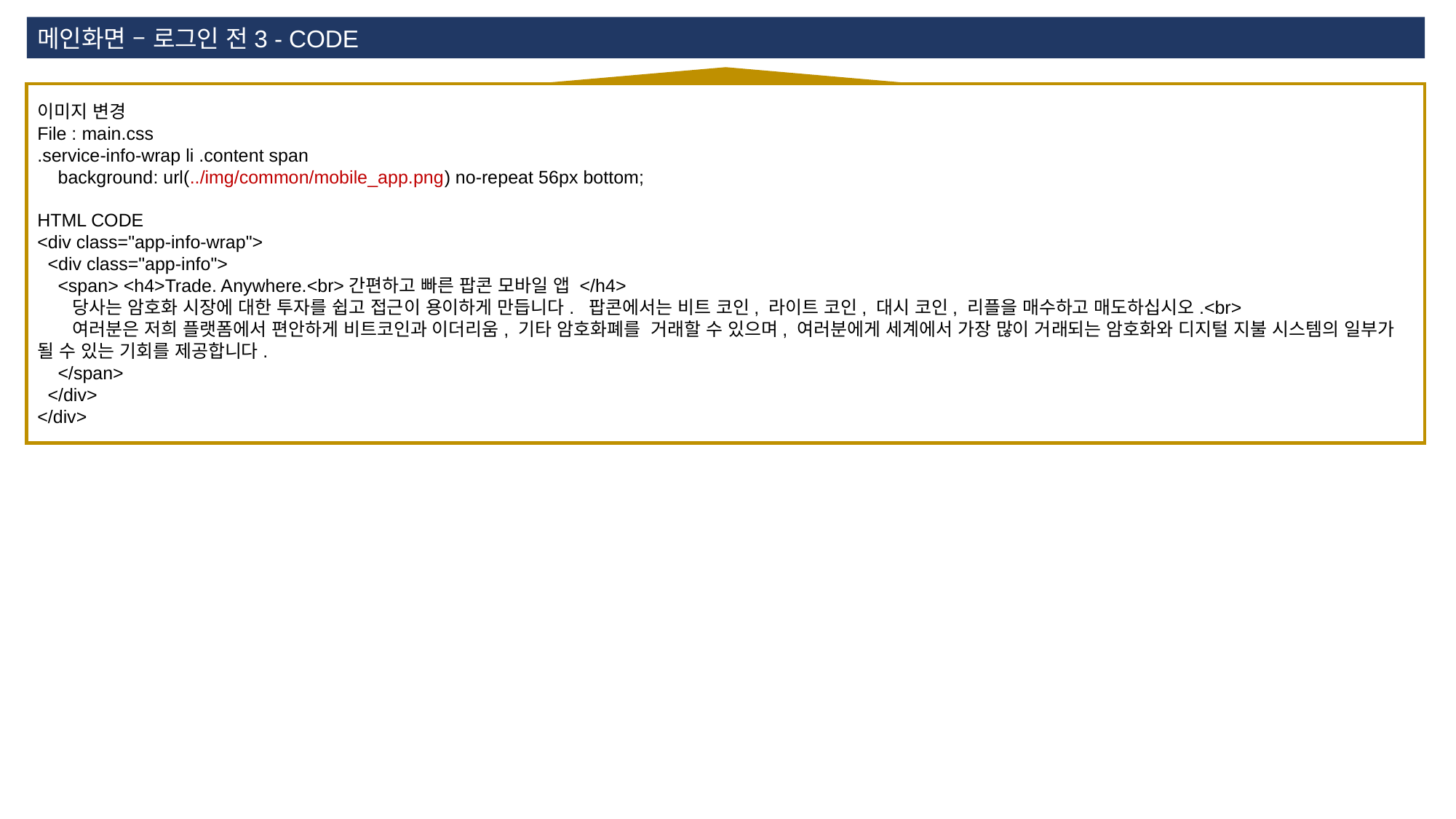

메인화면 – 로그인 전3 - CODE

이미지 변경
File : main.css
.service-info-wrap li .content span
    background: url(../img/common/mobile_app.png) no-repeat 56px bottom;

HTML CODE
<div class="app-info-wrap">
  <div class="app-info">
    <span> <h4>Trade. Anywhere.<br>간편하고 빠른 팝콘 모바일 앱 </h4>
      당사는 암호화 시장에 대한 투자를 쉽고 접근이 용이하게 만듭니다.  팝콘에서는 비트 코인, 라이트 코인, 대시 코인, 리플을 매수하고 매도하십시오.<br>
      여러분은 저희 플랫폼에서 편안하게 비트코인과 이더리움, 기타 암호화폐를  거래할 수 있으며, 여러분에게 세계에서 가장 많이 거래되는 암호화와 디지털 지불 시스템의 일부가 될 수 있는 기회를 제공합니다.
    </span>
  </div>
</div>